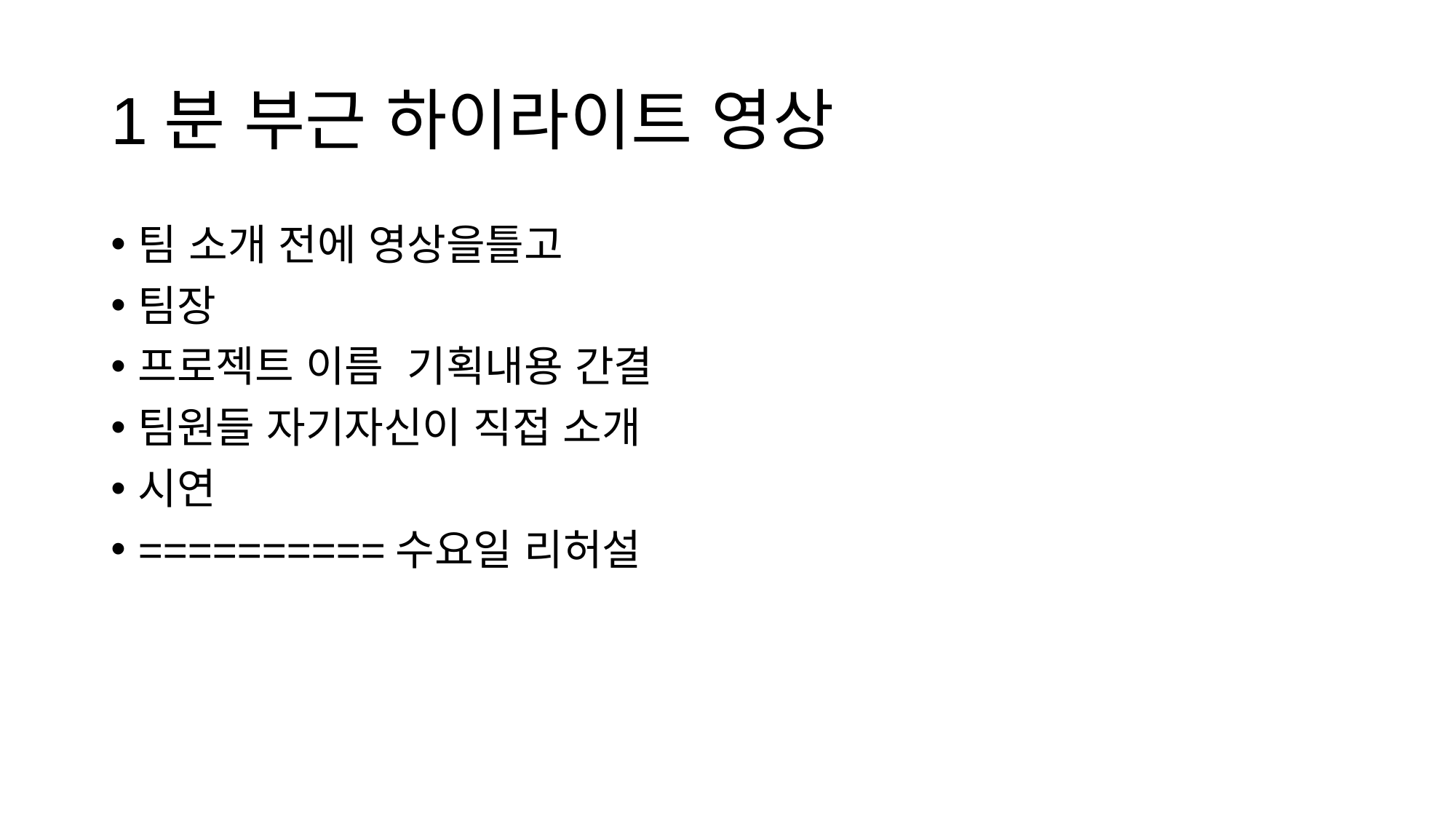

# 1분 부근 하이라이트 영상
팀 소개 전에 영상을틀고
팀장
프로젝트 이름  기획내용 간결
팀원들 자기자신이 직접 소개
시연
==========수요일 리허설